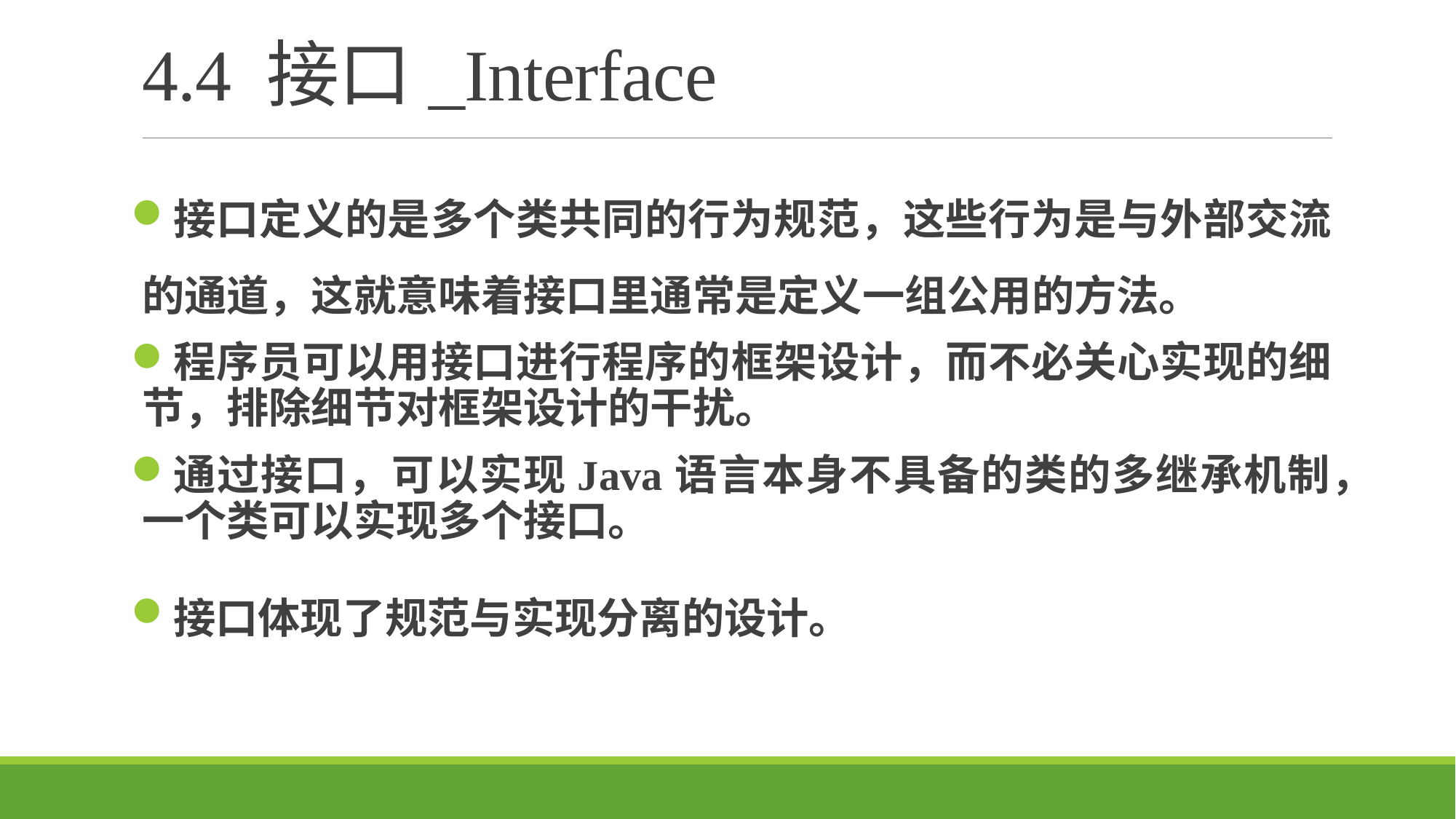

# 4.4 接口_Interface
接口定义的是多个类共同的行为规范，这些行为是与外部交流的通道，这就意味着接口里通常是定义一组公用的方法。
程序员可以用接口进行程序的框架设计，而不必关心实现的细节，排除细节对框架设计的干扰。
通过接口，可以实现Java语言本身不具备的类的多继承机制，一个类可以实现多个接口。
接口体现了规范与实现分离的设计。